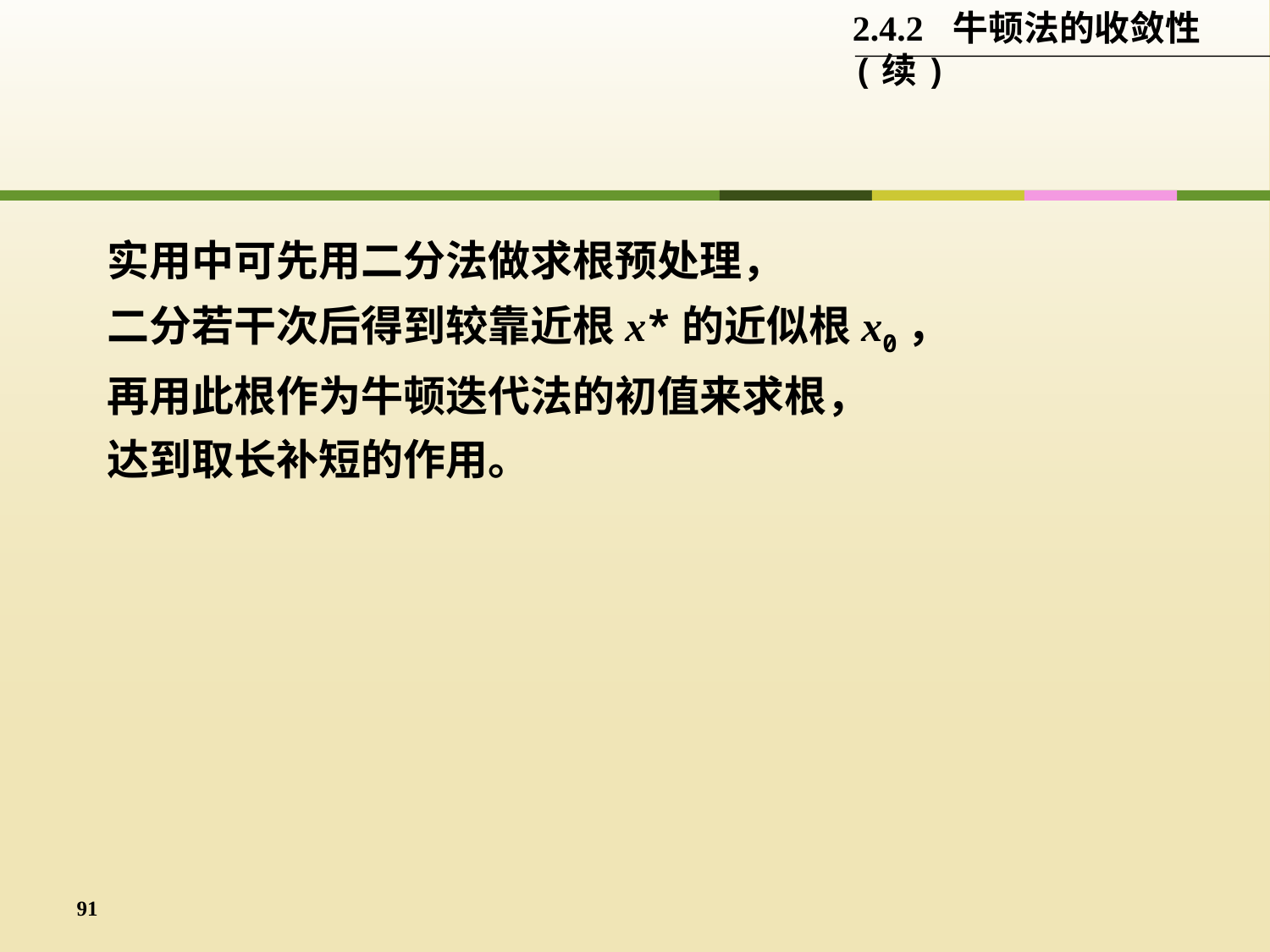

2.4.2 牛顿法的收敛性(续)

实用中可先用二分法做求根预处理，
二分若干次后得到较靠近根x*的近似根x0，
再用此根作为牛顿迭代法的初值来求根，
达到取长补短的作用。
91